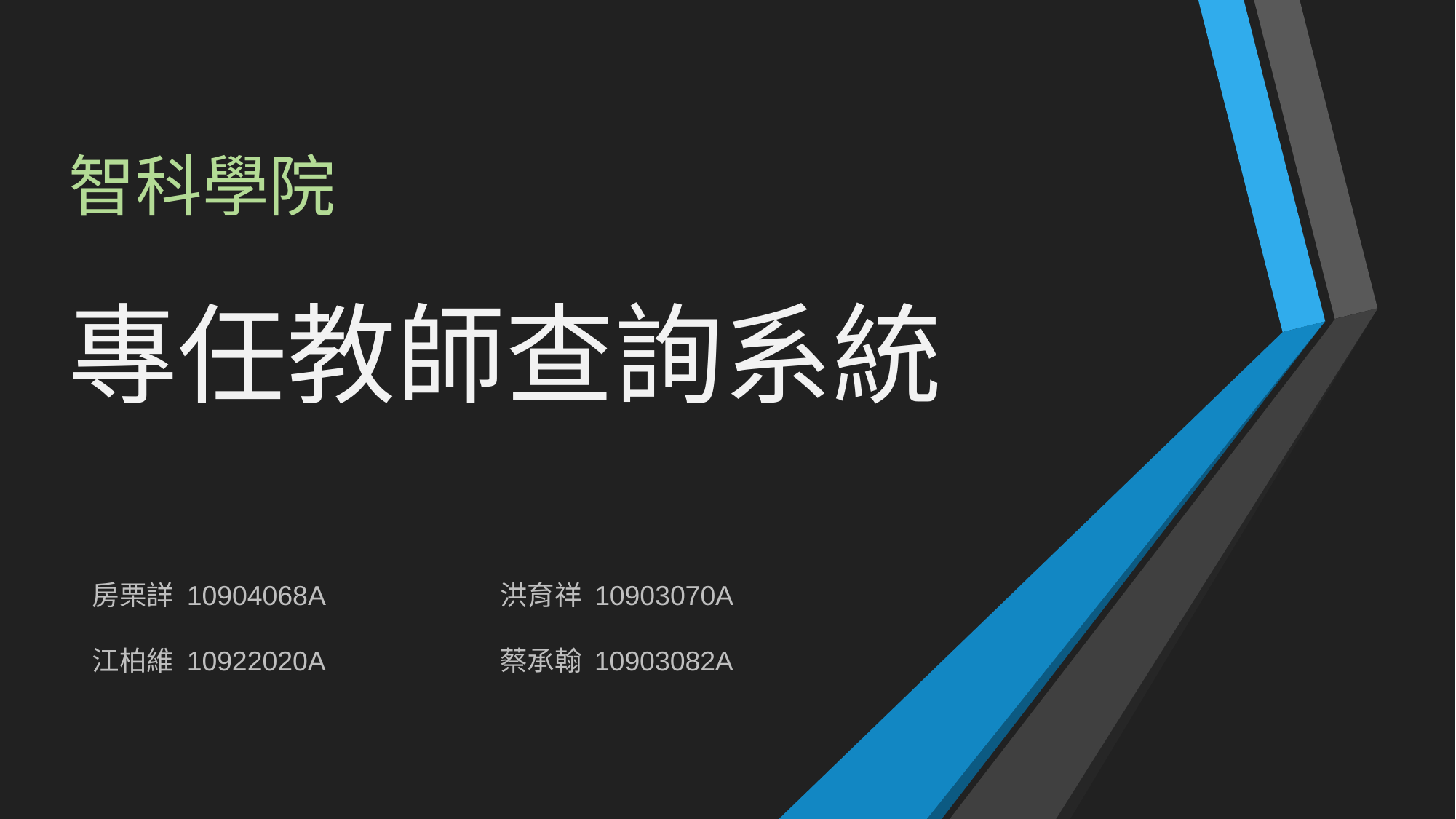

智科學院

專任教師查詢系統
房栗詳 10904068A
洪育祥 10903070A
江柏維 10922020A
蔡承翰 10903082A